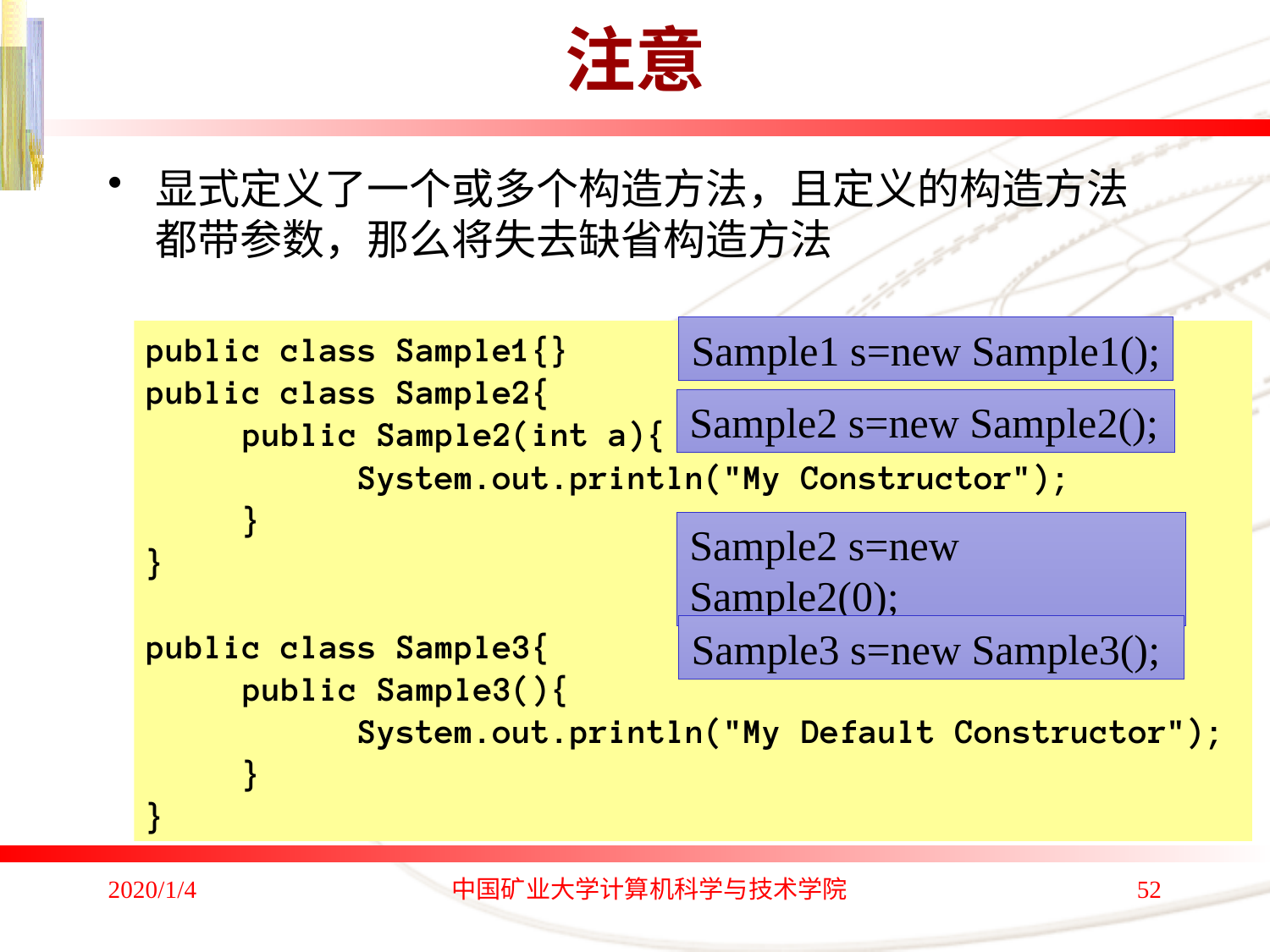

# 注意
显式定义了一个或多个构造方法，且定义的构造方法都带参数，那么将失去缺省构造方法
Sample1 s=new Sample1();
public class Sample1{}
public class Sample2{
     public Sample2(int a){
           System.out.println("My Constructor");
     }
}
public class Sample3{
     public Sample3(){
           System.out.println("My Default Constructor");
     }
}
Sample2 s=new Sample2();
Sample2 s=new Sample2(0);
Sample3 s=new Sample3();
2020/1/4
中国矿业大学计算机科学与技术学院
52